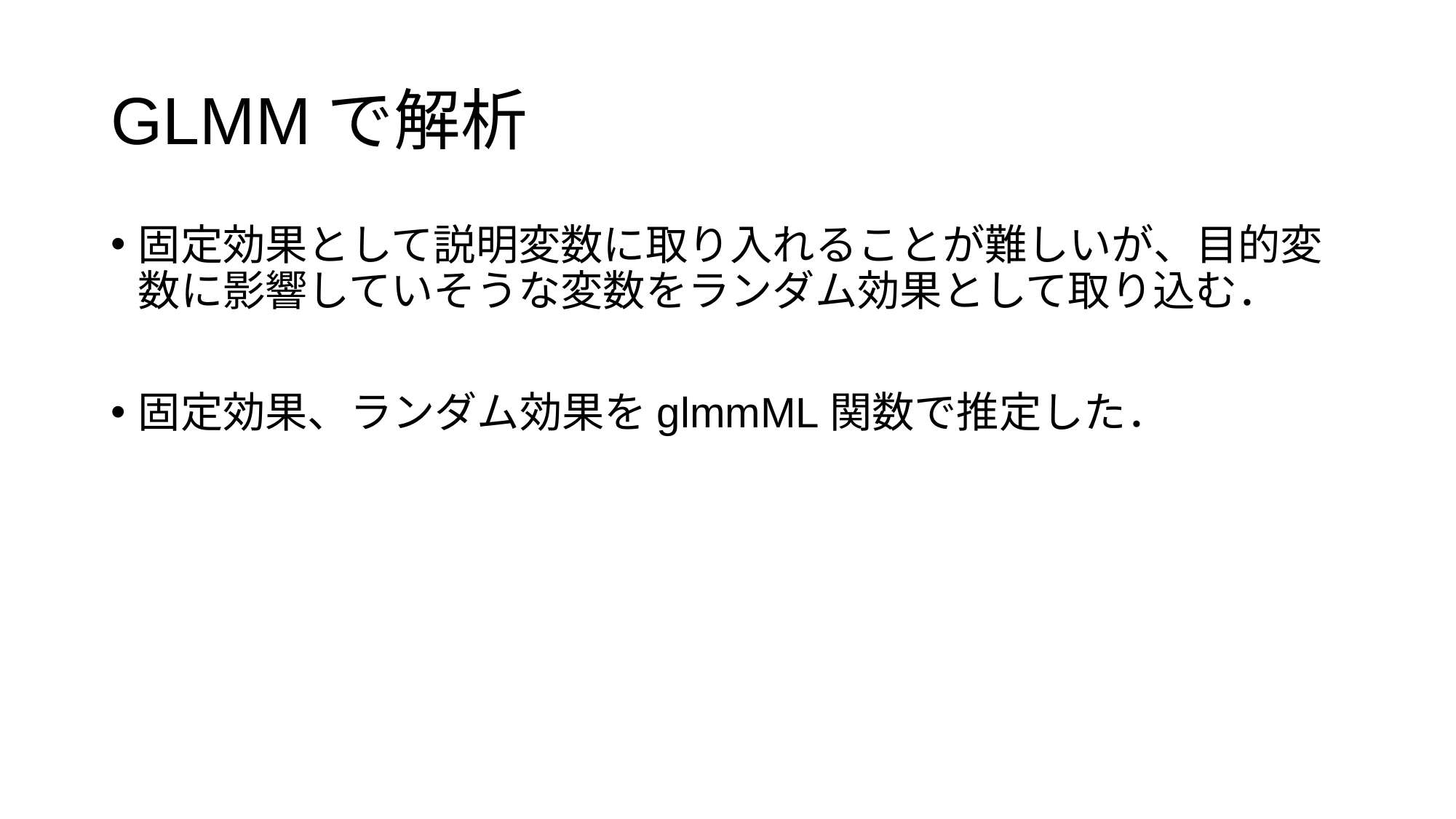

# GLMMで解析
固定効果として説明変数に取り入れることが難しいが、目的変数に影響していそうな変数をランダム効果として取り込む．

固定効果、ランダム効果をglmmML関数で推定した．